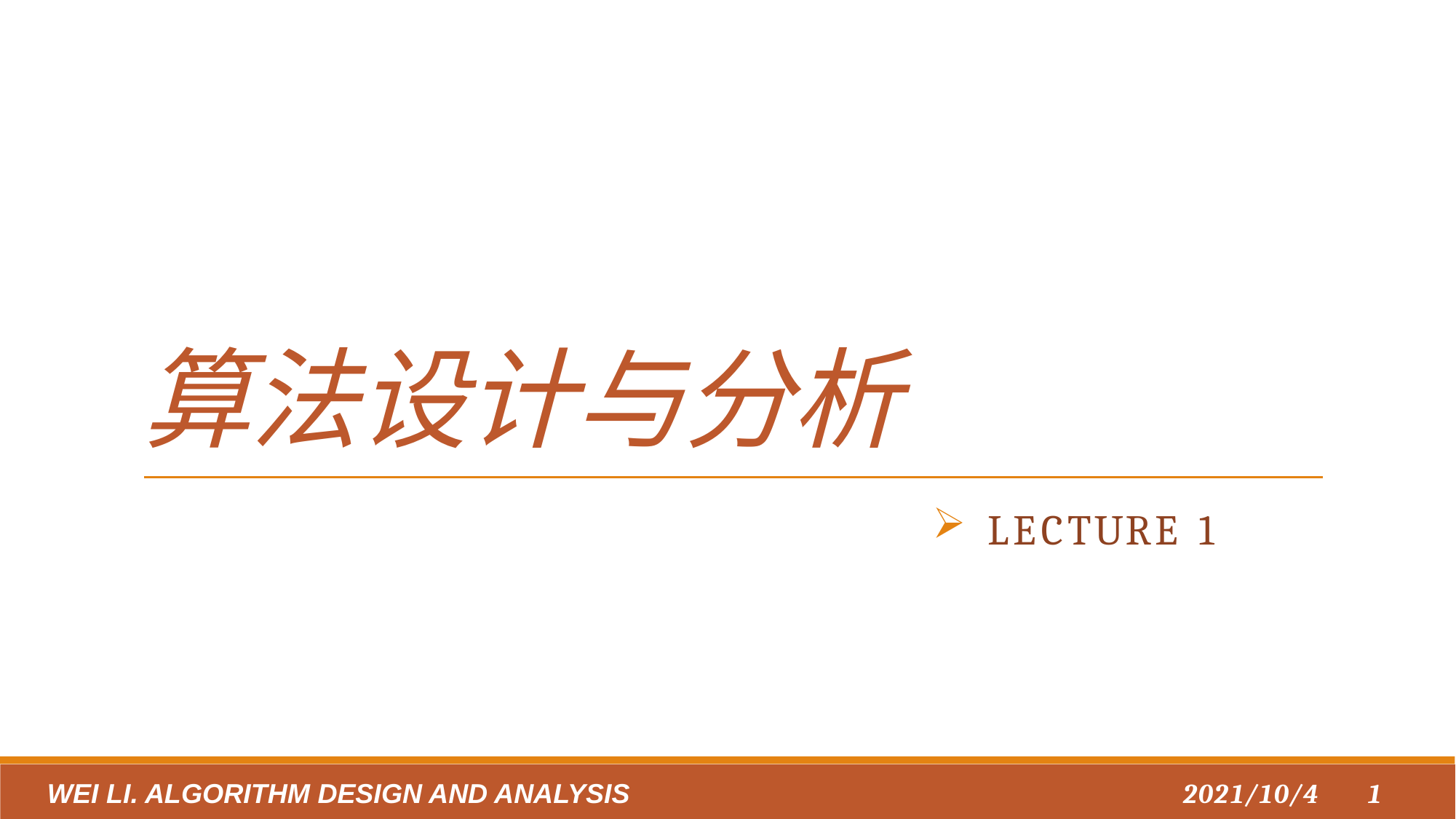

# 算法设计与分析
LECTURE 1
Wei li. ALGORITHM DESIGN AND ANALYSIS
2021/10/4
1